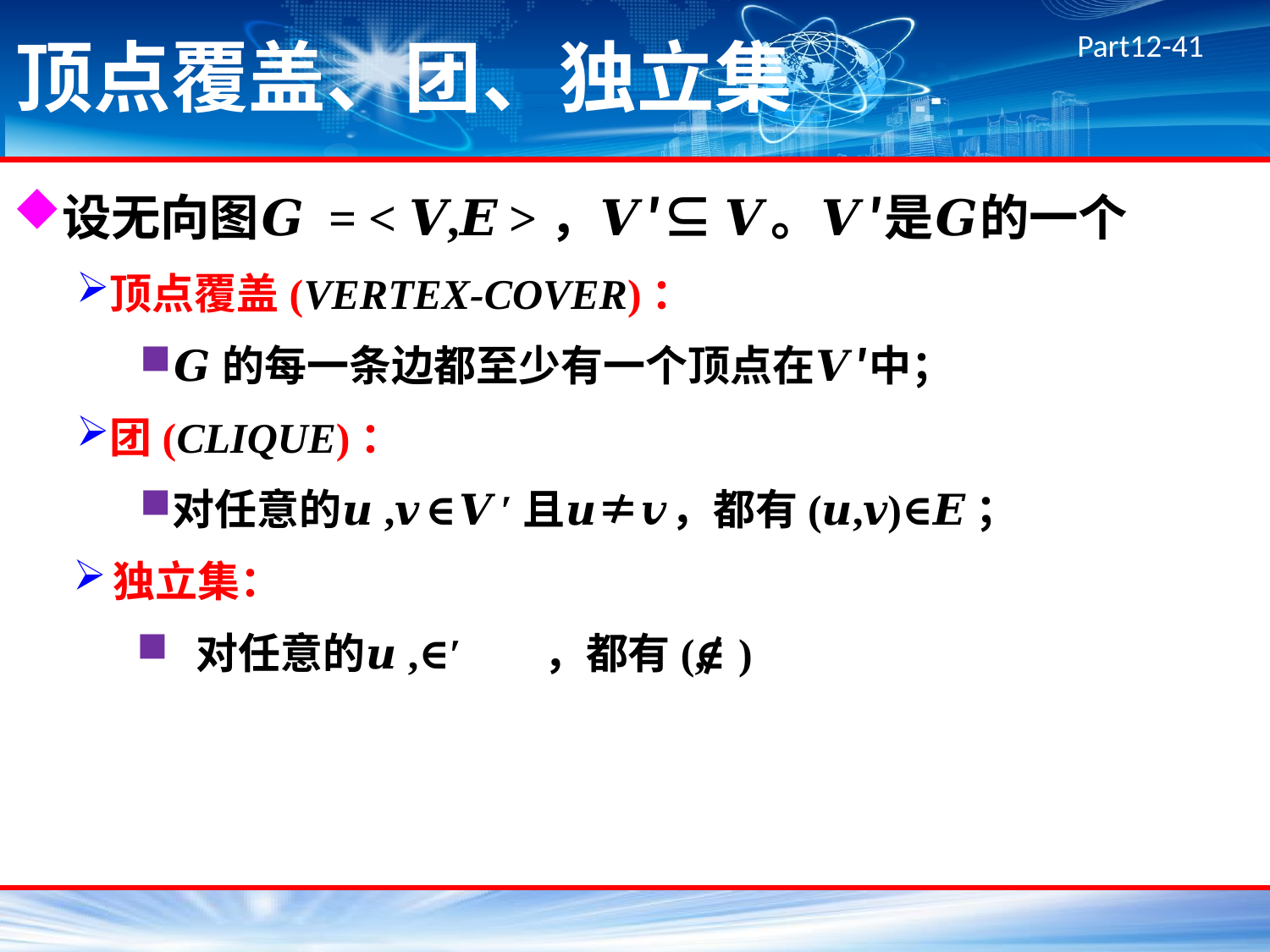

# 顶点覆盖、团、独立集
设无向图𝑮 = < 𝑽,𝑬 >，𝑽′⊆ 𝑽。𝑽′是𝑮的一个
顶点覆盖(VERTEX-COVER)：
𝑮的每一条边都至少有一个顶点在𝑽′中；
团(CLIQUE)：
对任意的𝒖,𝒗∈𝑽′且𝒖≠𝒗，都有(𝒖,𝒗)∈𝑬；
独立集：
 对任意的𝒖,𝒗∈𝑽′，都有(𝒖,𝒗)∉𝑬